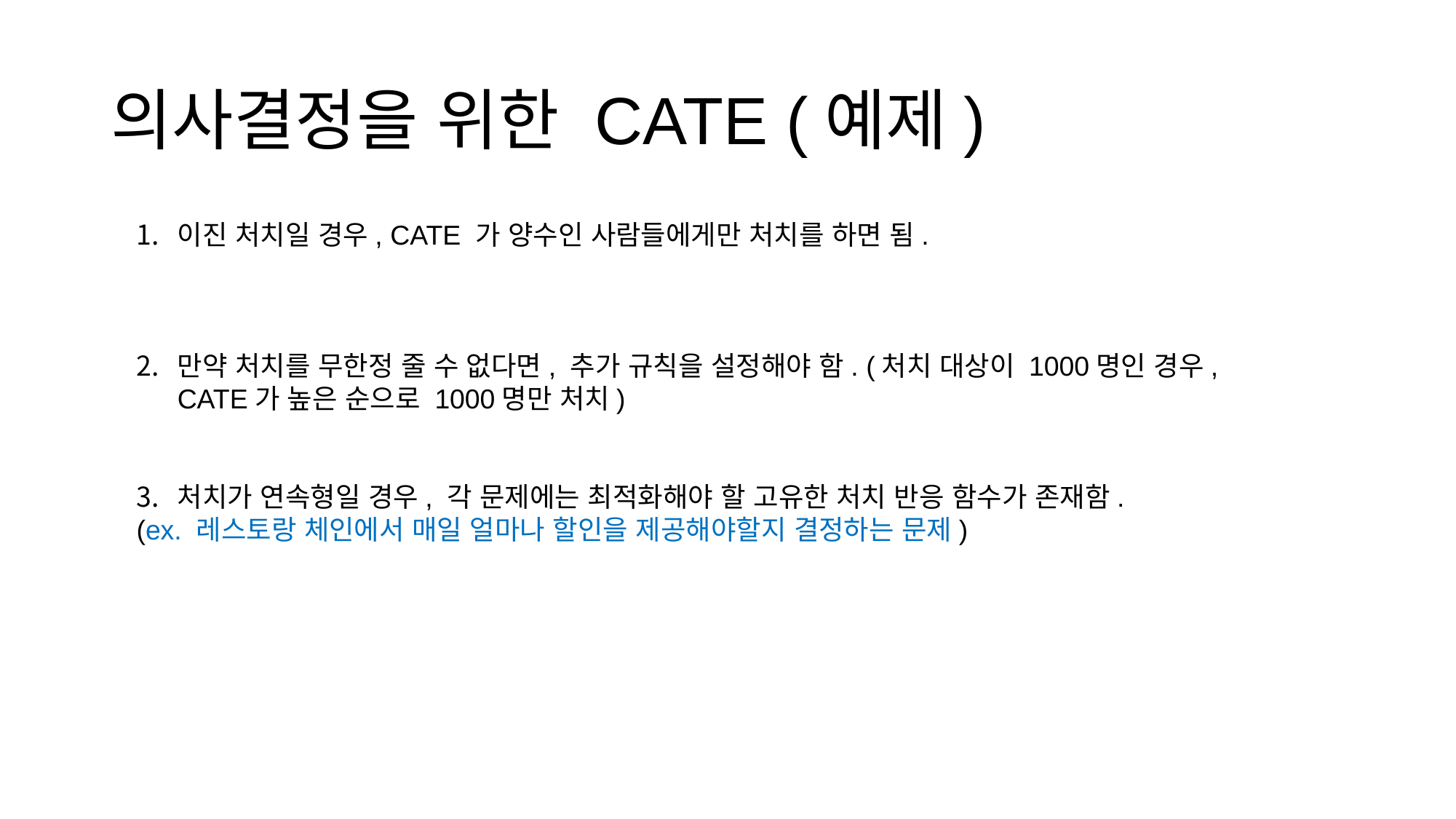

# 의사결정을 위한 CATE (예제)
이진 처치일 경우, CATE 가 양수인 사람들에게만 처치를 하면 됨.

만약 처치를 무한정 줄 수 없다면, 추가 규칙을 설정해야 함. (처치 대상이 1000명인 경우, CATE가 높은 순으로 1000명만 처치)

처치가 연속형일 경우, 각 문제에는 최적화해야 할 고유한 처치 반응 함수가 존재함.
(ex. 레스토랑 체인에서 매일 얼마나 할인을 제공해야할지 결정하는 문제)